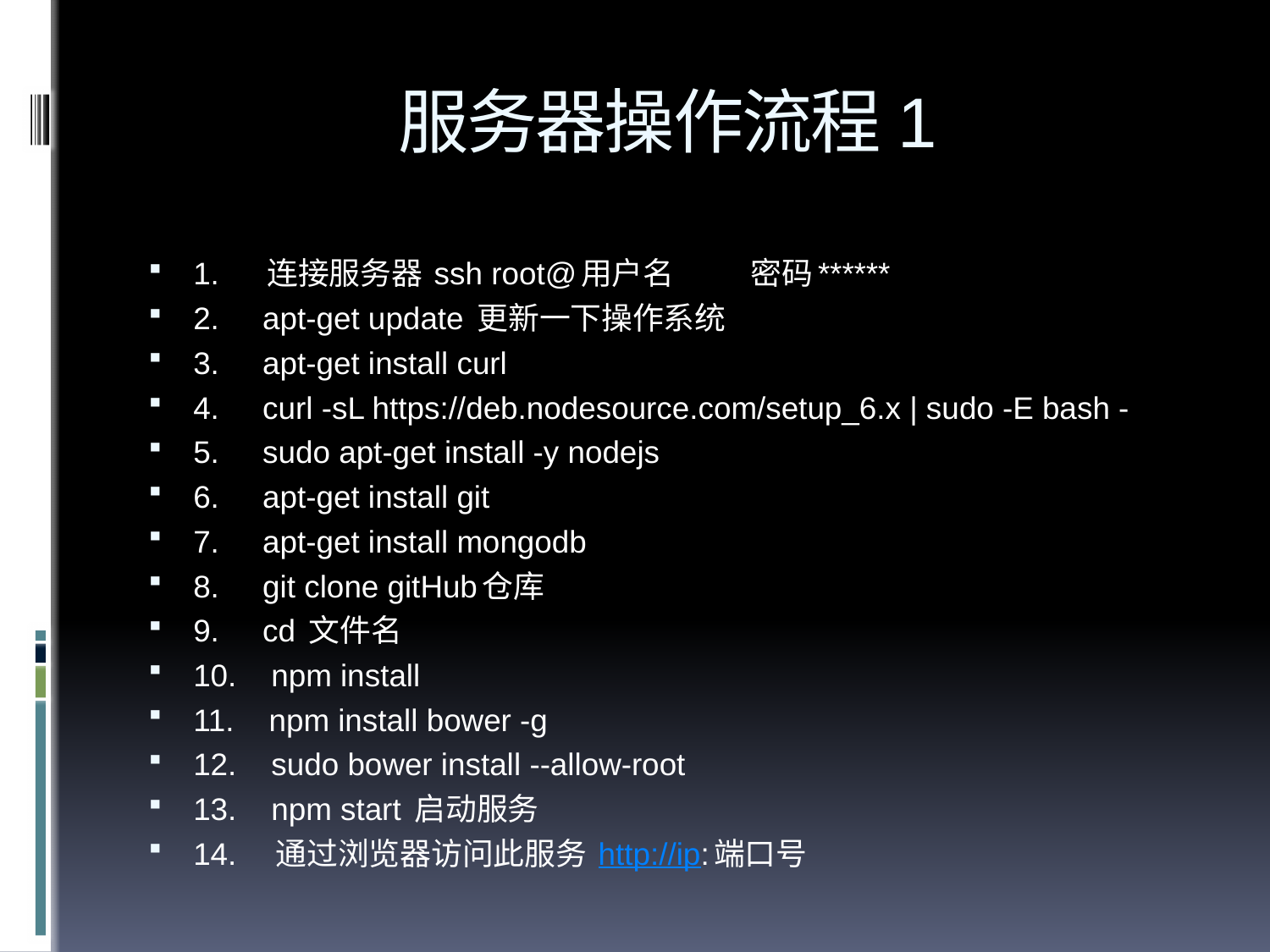

# 服务器操作流程1
1.     连接服务器 ssh root@用户名           密码******
2.     apt-get update 更新一下操作系统
3.     apt-get install curl
4.     curl -sL https://deb.nodesource.com/setup_6.x | sudo -E bash -
5.     sudo apt-get install -y nodejs
6.     apt-get install git
7.     apt-get install mongodb
8.     git clone gitHub仓库
9.     cd 文件名
10.    npm install
11.    npm install bower -g
12.    sudo bower install --allow-root
13.    npm start 启动服务
14.    通过浏览器访问此服务 http://ip:端口号